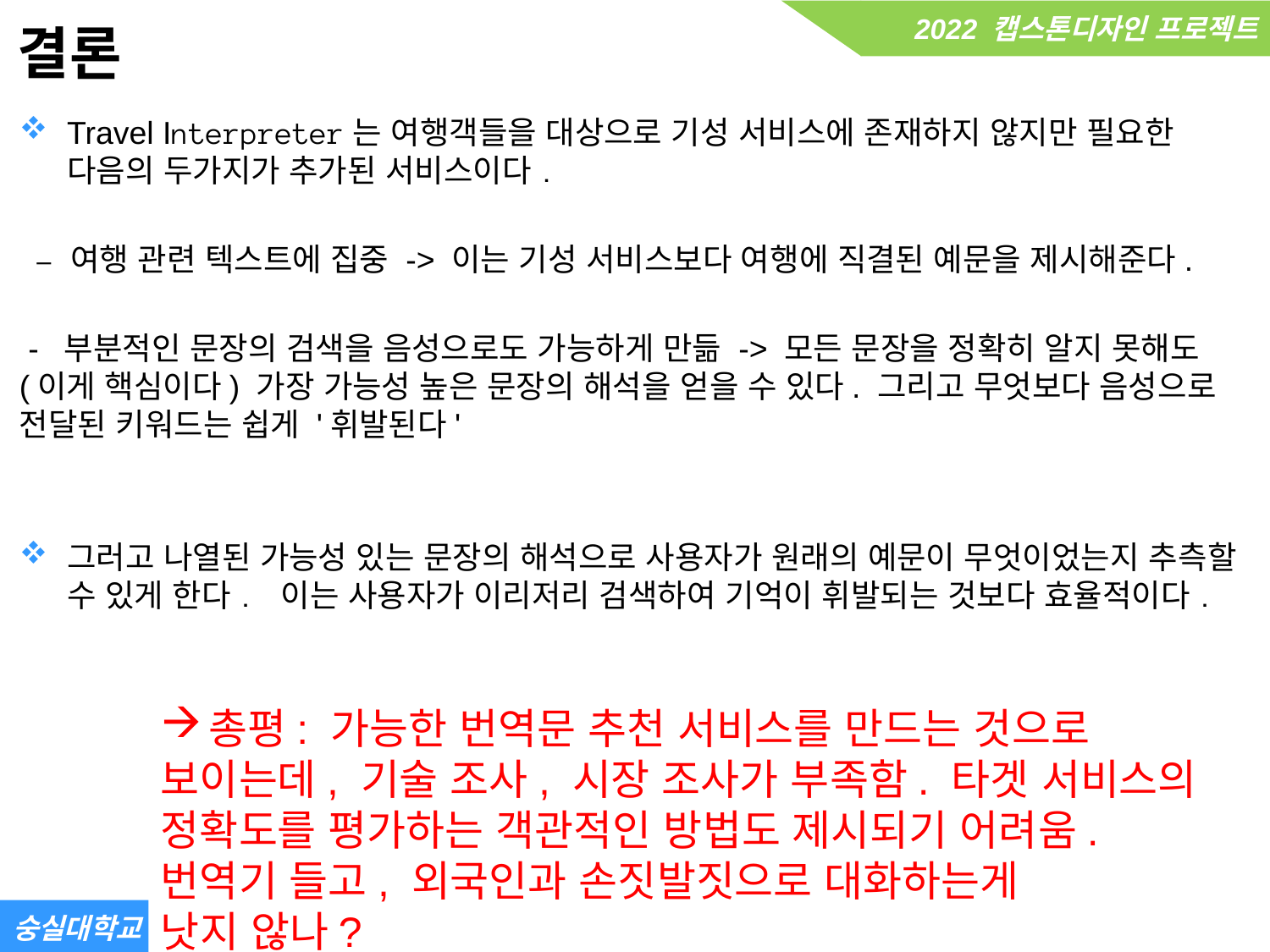

# 결론
Travel Interpreter는 여행객들을 대상으로 기성 서비스에 존재하지 않지만 필요한 다음의 두가지가 추가된 서비스이다.

 - 여행 관련 텍스트에 집중 -> 이는 기성 서비스보다 여행에 직결된 예문을 제시해준다.

 -  부분적인 문장의 검색을 음성으로도 가능하게 만듦 -> 모든 문장을 정확히 알지 못해도(이게 핵심이다) 가장 가능성 높은 문장의 해석을 얻을 수 있다. 그리고 무엇보다 음성으로 전달된 키워드는 쉽게 '휘발된다'

그러고 나열된 가능성 있는 문장의 해석으로 사용자가 원래의 예문이 무엇이었는지 추측할 수 있게 한다. 이는 사용자가 이리저리 검색하여 기억이 휘발되는 것보다 효율적이다.
총평: 가능한 번역문 추천 서비스를 만드는 것으로
보이는데, 기술 조사, 시장 조사가 부족함. 타겟 서비스의
정확도를 평가하는 객관적인 방법도 제시되기 어려움.
번역기 들고, 외국인과 손짓발짓으로 대화하는게
낫지 않나?